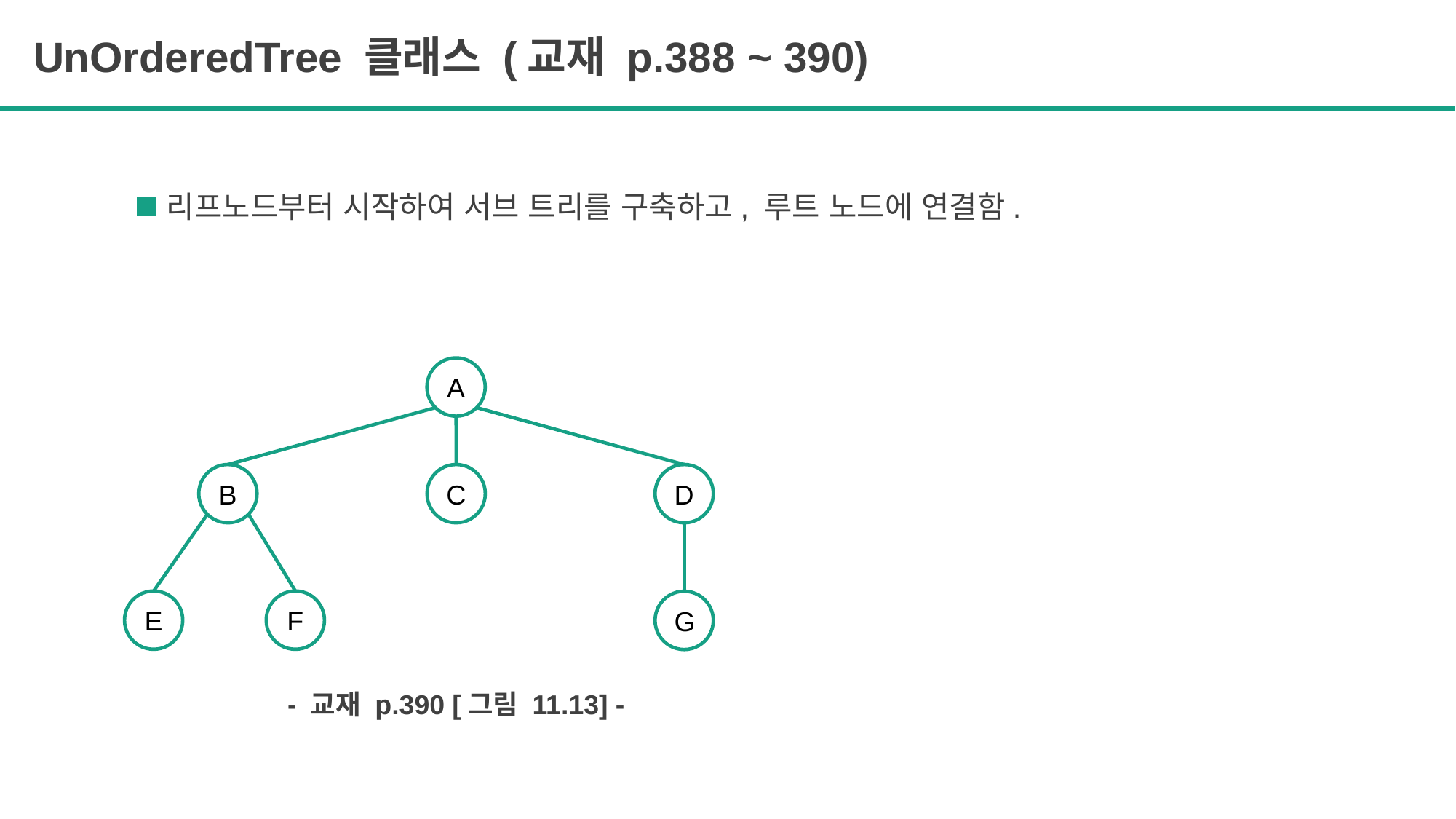

UnOrderedTree 클래스 (교재 p.388 ~ 390)
리프노드부터 시작하여 서브 트리를 구축하고, 루트 노드에 연결함.

A
B
C
D
E
F
G
- 교재 p.390 [그림 11.13] -